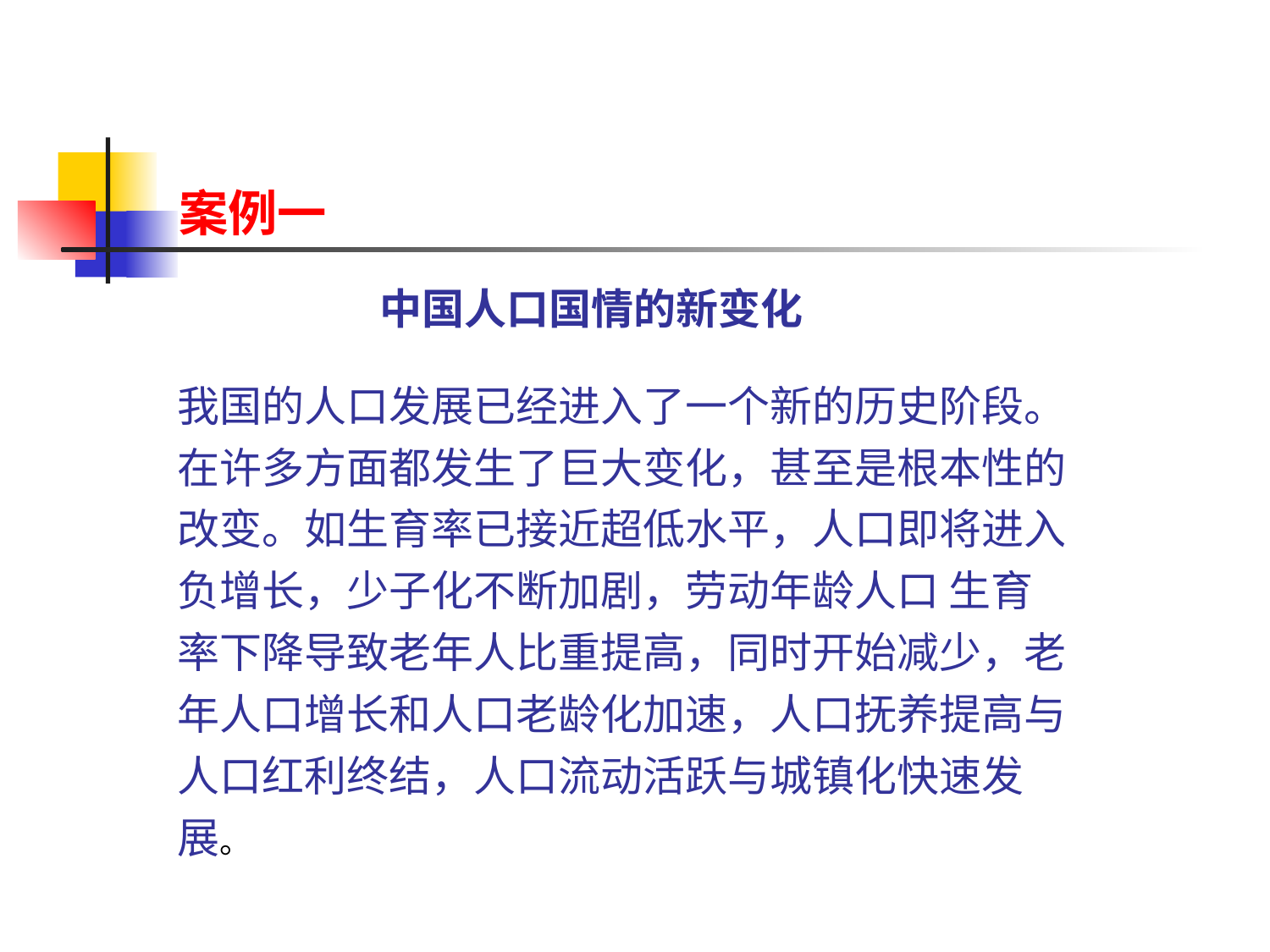

案例一
中国人口国情的新变化
我国的人口发展已经进入了一个新的历史阶段。在许多方面都发生了巨大变化，甚至是根本性的改变。如生育率已接近超低水平，人口即将进入负增长，少子化不断加剧，劳动年龄人口 生育率下降导致老年人比重提高，同时开始减少，老年人口增长和人口老龄化加速，人口抚养提高与人口红利终结，人口流动活跃与城镇化快速发展。